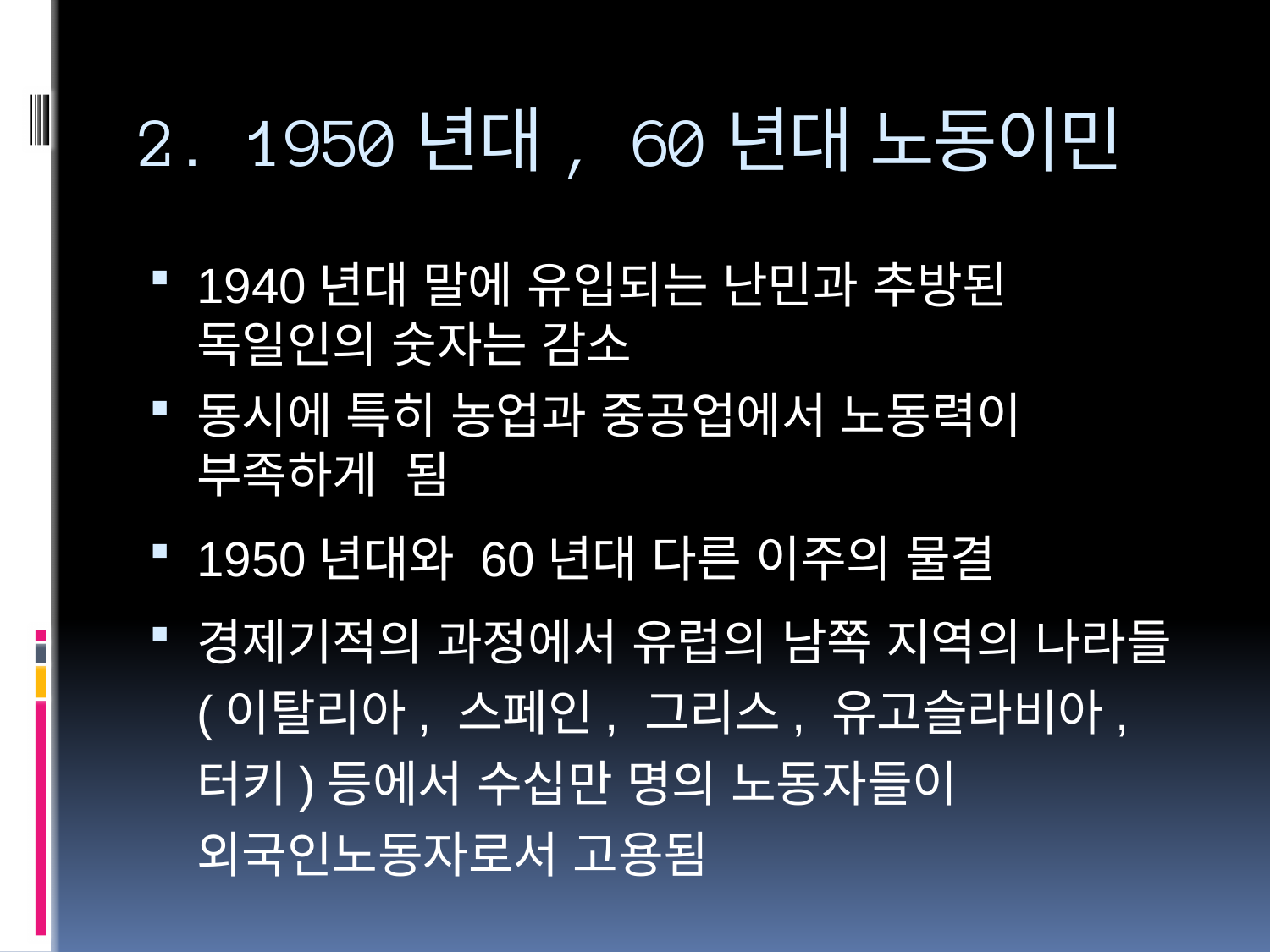

# 2. 1950년대, 60년대 노동이민
1940년대 말에 유입되는 난민과 추방된 독일인의 숫자는 감소
동시에 특히 농업과 중공업에서 노동력이 부족하게  됨
1950년대와 60년대 다른 이주의 물결
경제기적의 과정에서 유럽의 남쪽 지역의 나라들(이탈리아, 스페인, 그리스, 유고슬라비아, 터키)등에서 수십만 명의 노동자들이 외국인노동자로서 고용됨